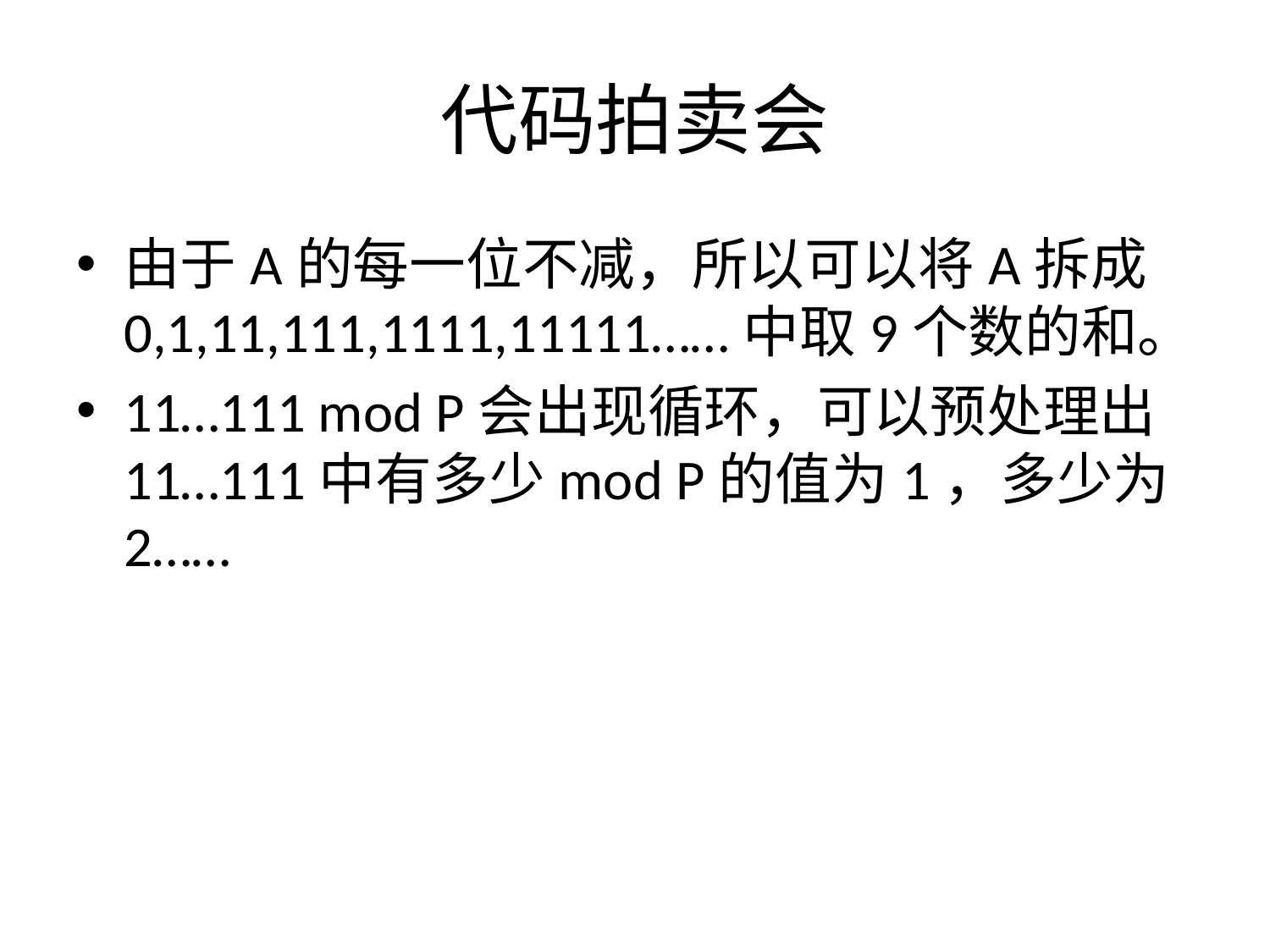

# 代码拍卖会
由于A的每一位不减，所以可以将A拆成0,1,11,111,1111,11111……中取9个数的和。
11…111 mod P会出现循环，可以预处理出11…111中有多少mod P的值为1，多少为2……